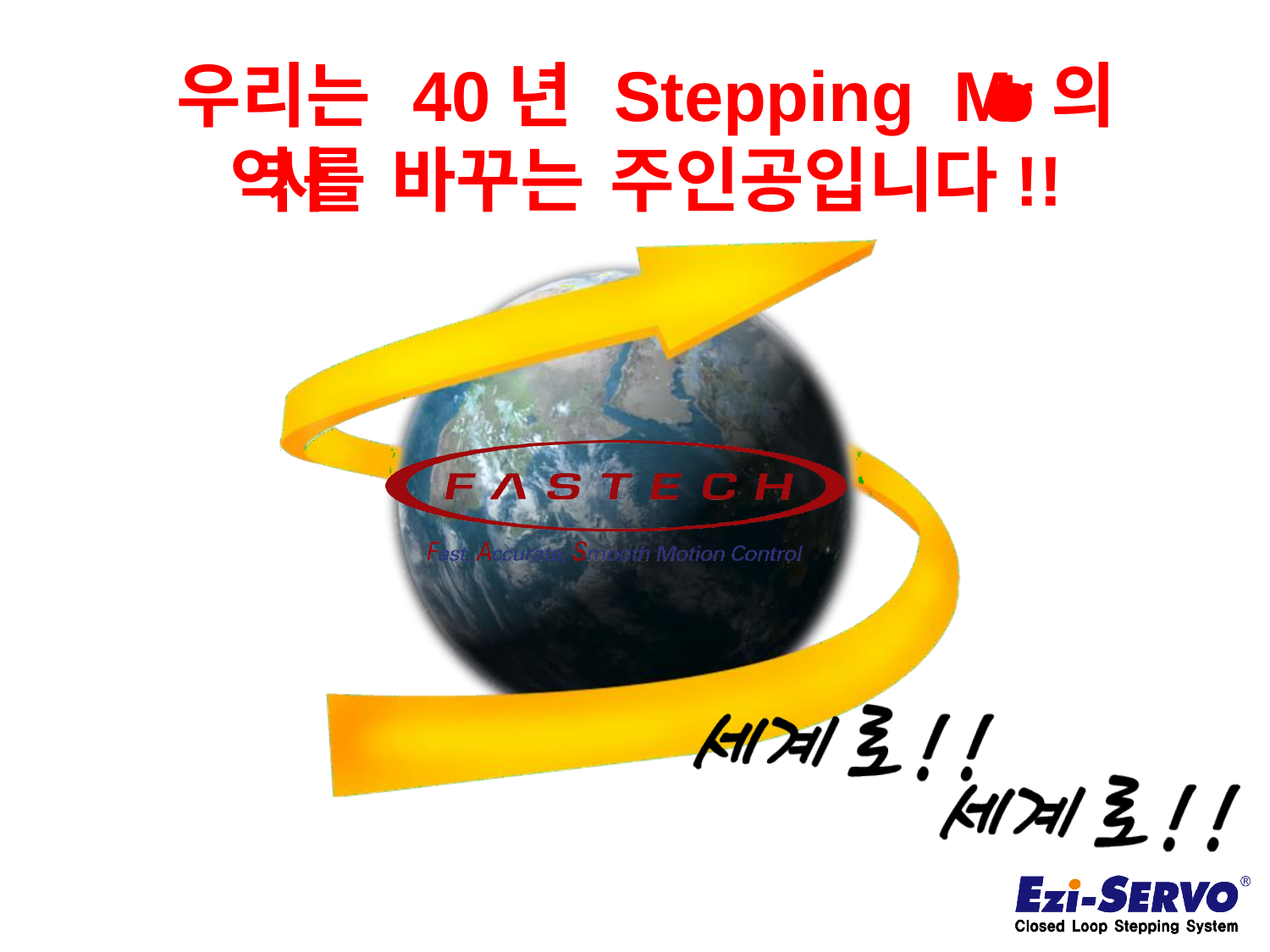

우리는 40년 Stepping Motor의
역사를 바꾸는 주인공입니다!!